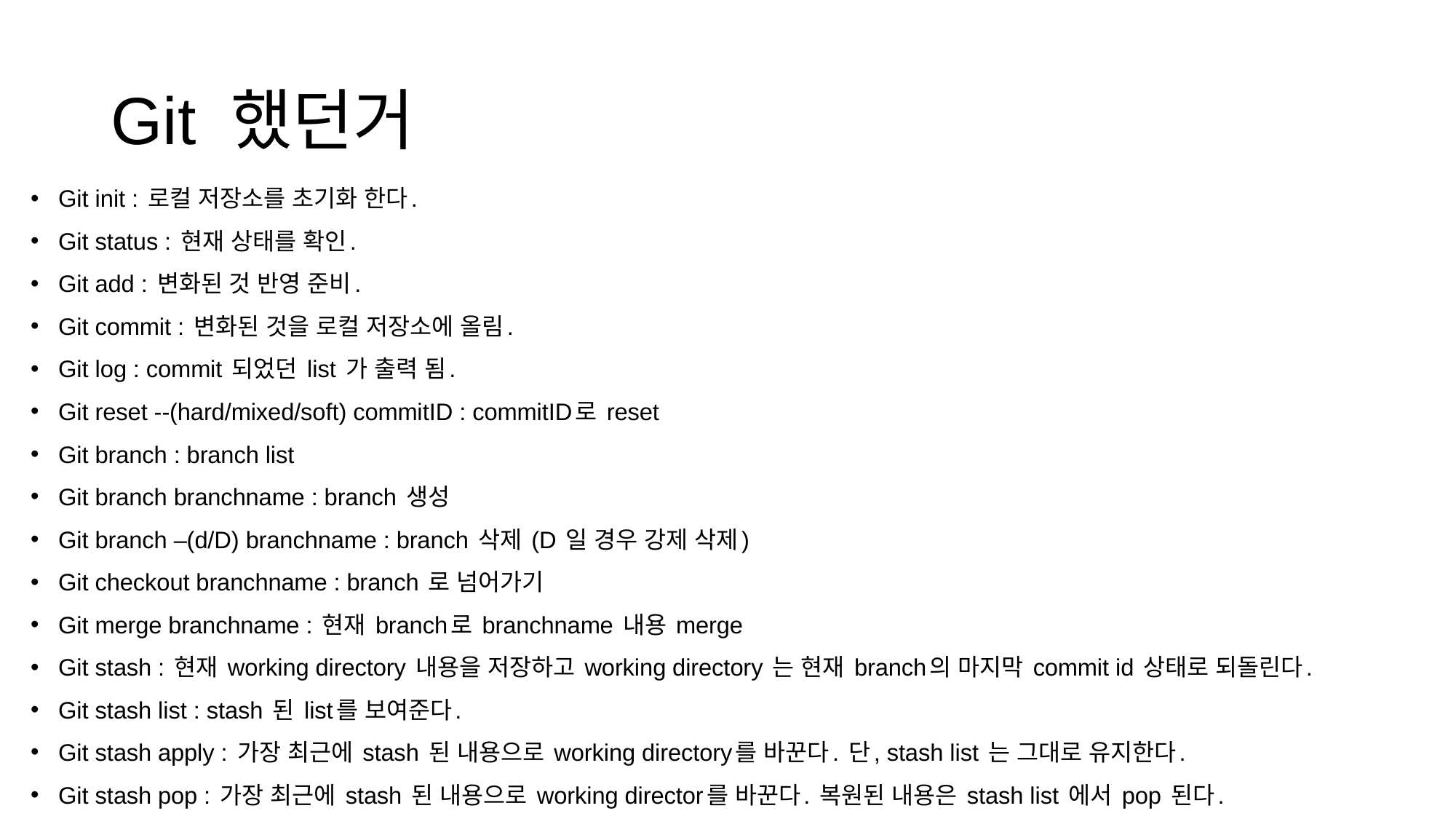

# Git 했던거
Git init : 로컬 저장소를 초기화 한다.
Git status : 현재 상태를 확인.
Git add : 변화된 것 반영 준비.
Git commit : 변화된 것을 로컬 저장소에 올림.
Git log : commit 되었던 list 가 출력 됨.
Git reset --(hard/mixed/soft) commitID : commitID로 reset
Git branch : branch list
Git branch branchname : branch 생성
Git branch –(d/D) branchname : branch 삭제 (D 일 경우 강제 삭제)
Git checkout branchname : branch 로 넘어가기
Git merge branchname : 현재 branch로 branchname 내용 merge
Git stash : 현재 working directory 내용을 저장하고 working directory 는 현재 branch의 마지막 commit id 상태로 되돌린다.
Git stash list : stash 된 list를 보여준다.
Git stash apply : 가장 최근에 stash 된 내용으로 working directory를 바꾼다. 단, stash list 는 그대로 유지한다.
Git stash pop : 가장 최근에 stash 된 내용으로 working director를 바꾼다. 복원된 내용은 stash list 에서 pop 된다.